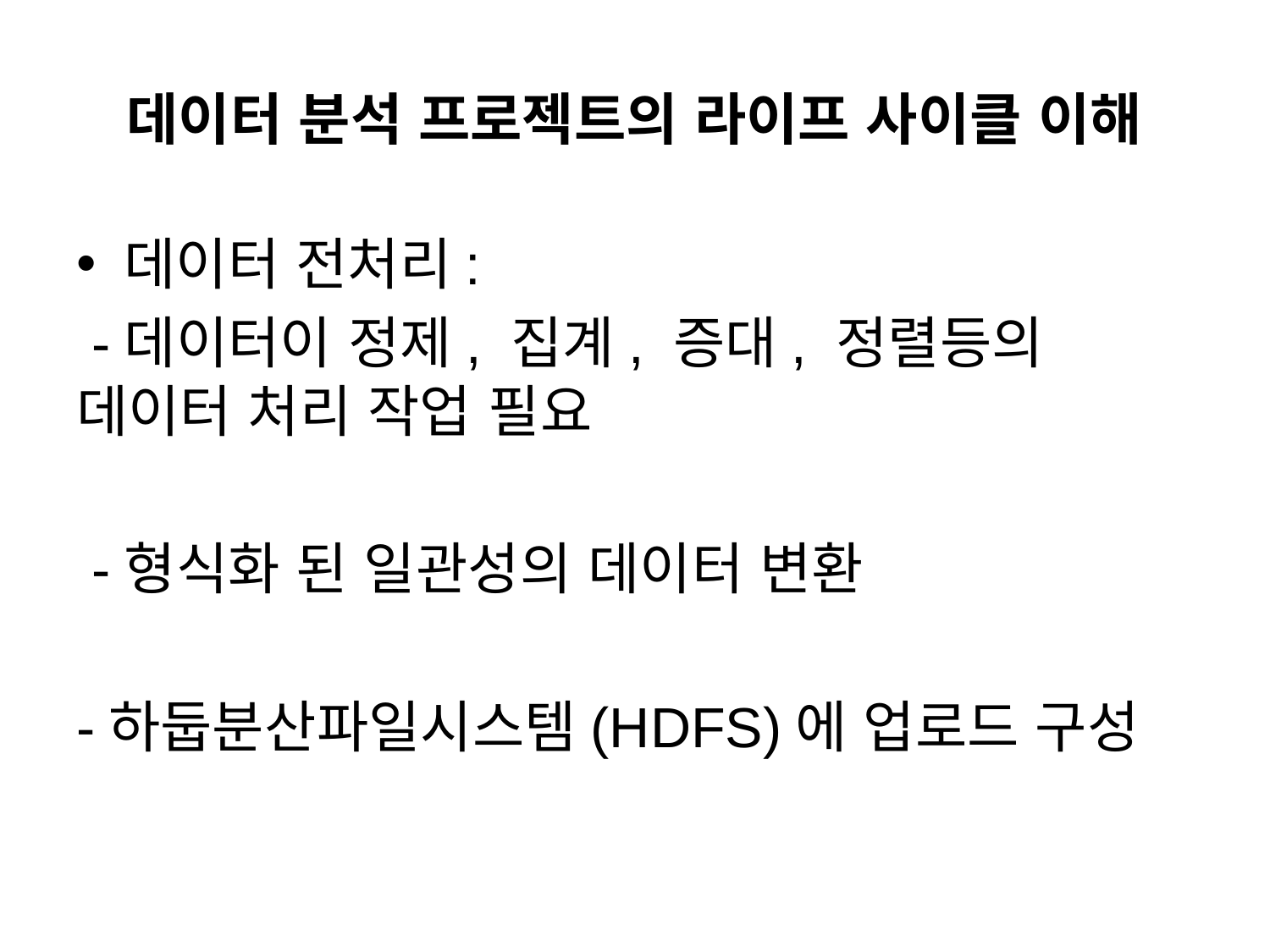

# 데이터 분석 프로젝트의 라이프 사이클 이해
데이터 전처리:
 -데이터이 정제, 집계, 증대, 정렬등의 데이터 처리 작업 필요

 -형식화 된 일관성의 데이터 변환

-하둡분산파일시스템(HDFS)에 업로드 구성